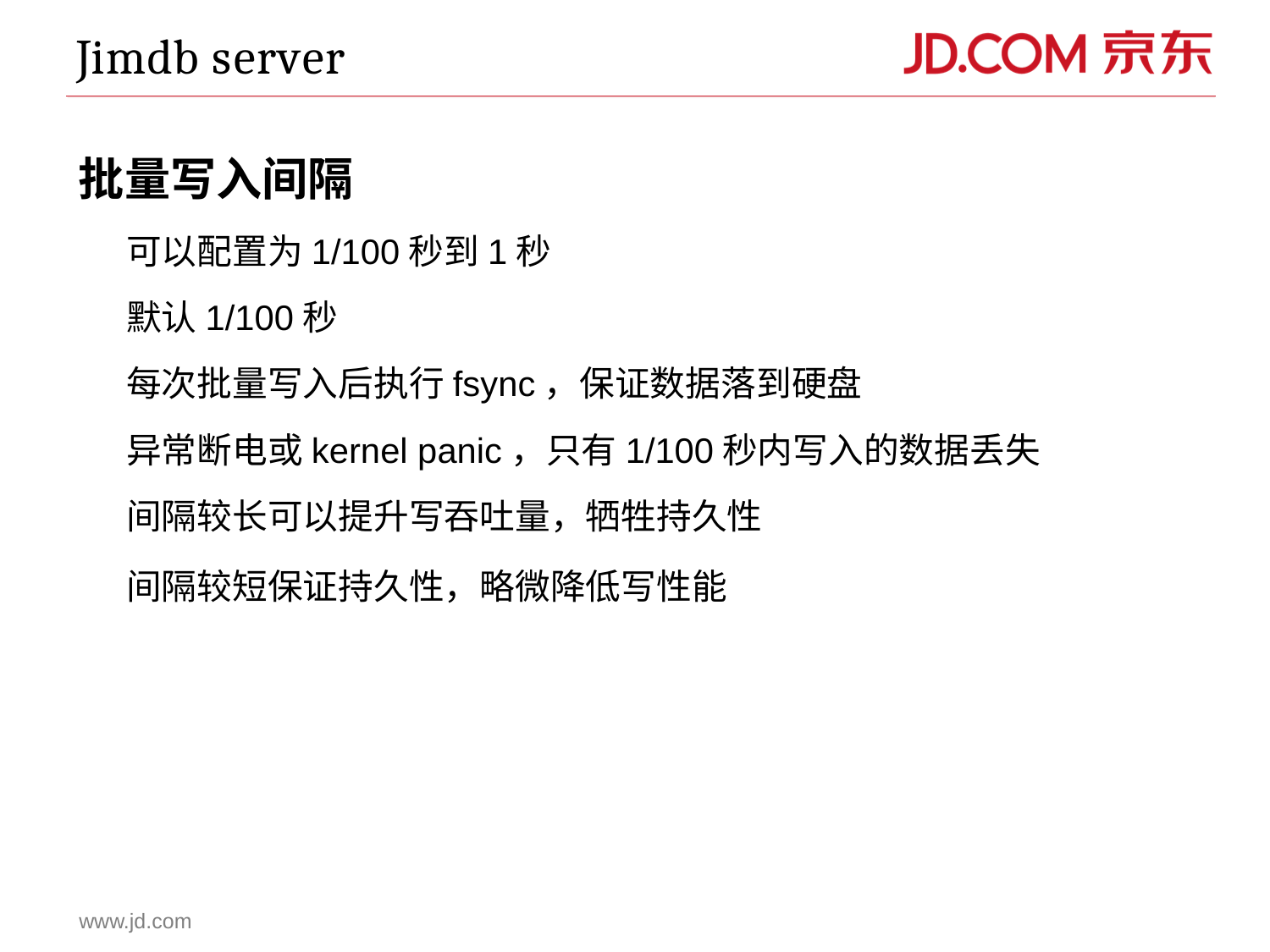

Jimdb server
批量写入间隔
	可以配置为1/100秒到1秒
	默认1/100秒
	每次批量写入后执行fsync，保证数据落到硬盘
	异常断电或kernel panic，只有1/100秒内写入的数据丢失
	间隔较长可以提升写吞吐量，牺牲持久性
	间隔较短保证持久性，略微降低写性能